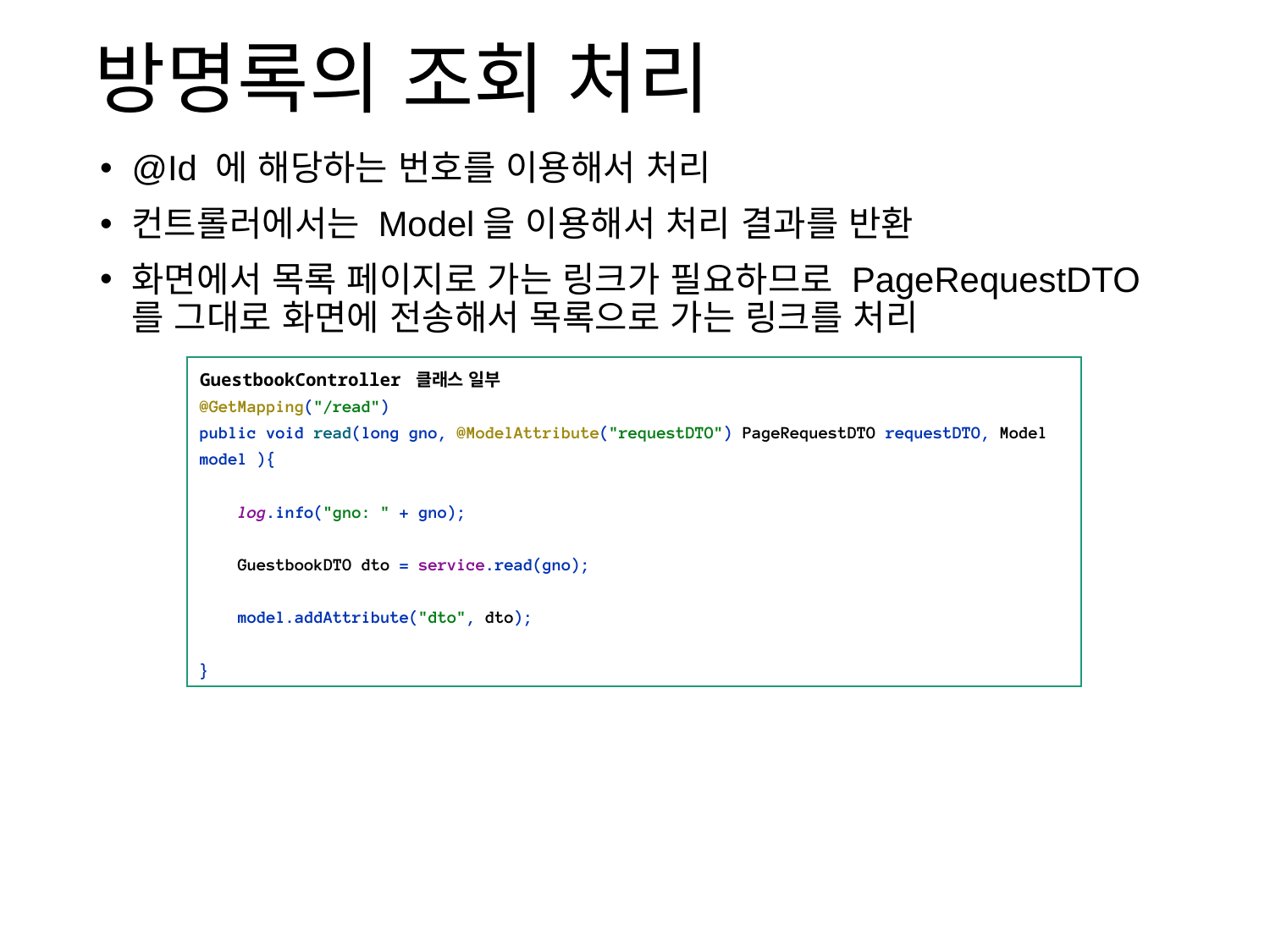

# 방명록의 조회 처리
@Id 에 해당하는 번호를 이용해서 처리
컨트롤러에서는 Model을 이용해서 처리 결과를 반환
화면에서 목록 페이지로 가는 링크가 필요하므로 PageRequestDTO를 그대로 화면에 전송해서 목록으로 가는 링크를 처리
GuestbookController 클래스 일부
@GetMapping("/read")
public void read(long gno, @ModelAttribute("requestDTO") PageRequestDTO requestDTO, Model model ){
    log.info("gno: " + gno);
    GuestbookDTO dto = service.read(gno);
    model.addAttribute("dto", dto);
}